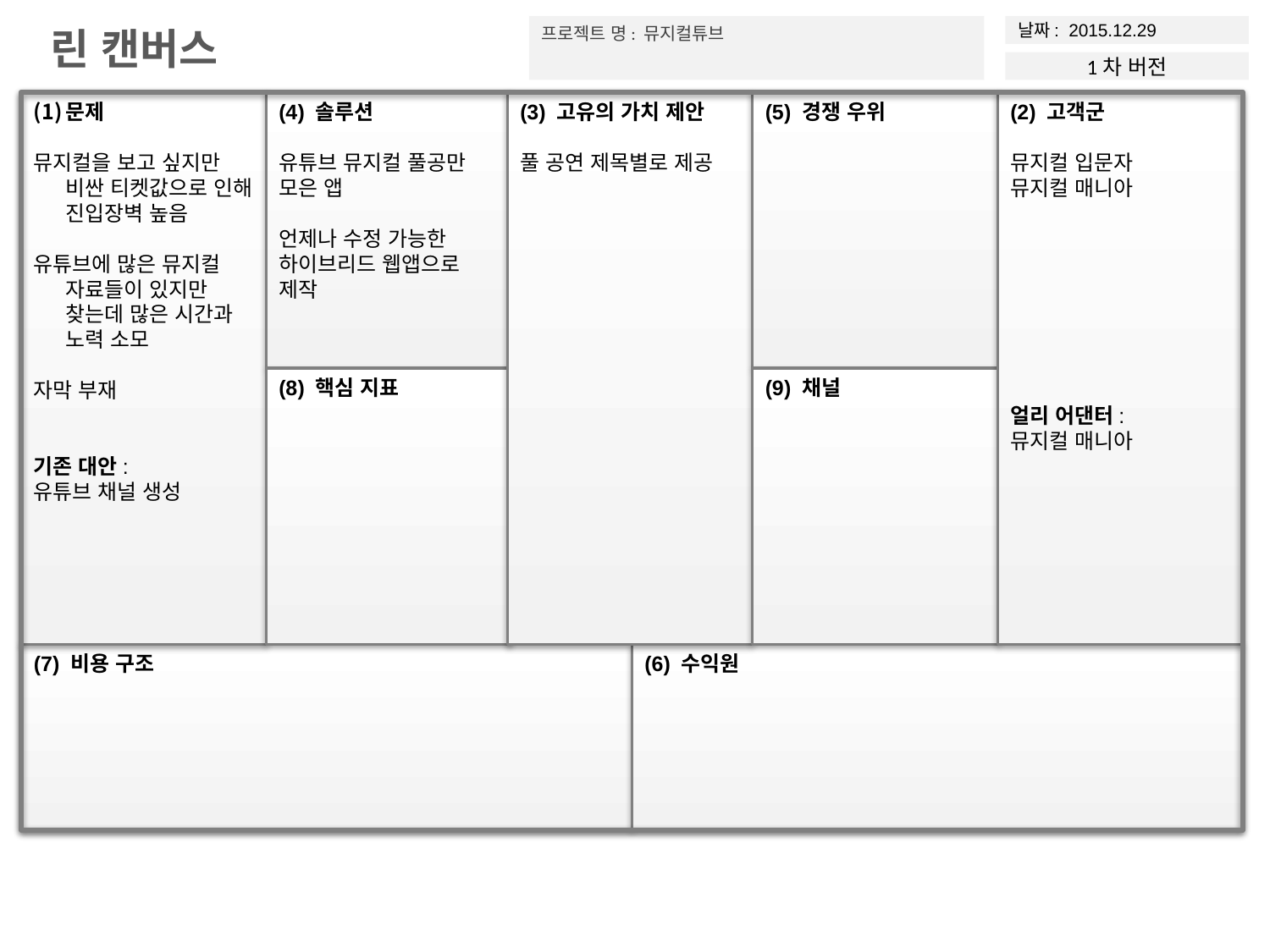

프로젝트 명: 뮤지컬튜브
날짜:  2015.12.29
린 캔버스
1차 버전
문제

뮤지컬을 보고 싶지만 비싼 티켓값으로 인해 진입장벽 높음

유튜브에 많은 뮤지컬 자료들이 있지만 찾는데 많은 시간과 노력 소모

자막 부재

기존 대안:
유튜브 채널 생성

(4) 솔루션

유튜브 뮤지컬 풀공만 모은 앱

언제나 수정 가능한 하이브리드 웹앱으로 제작

(3) 고유의 가치 제안

풀 공연 제목별로 제공

(5) 경쟁 우위

(2) 고객군

뮤지컬 입문자
뮤지컬 매니아

얼리 어댄터:
뮤지컬 매니아
(8) 핵심 지표

(9) 채널
(7) 비용 구조
(6) 수익원